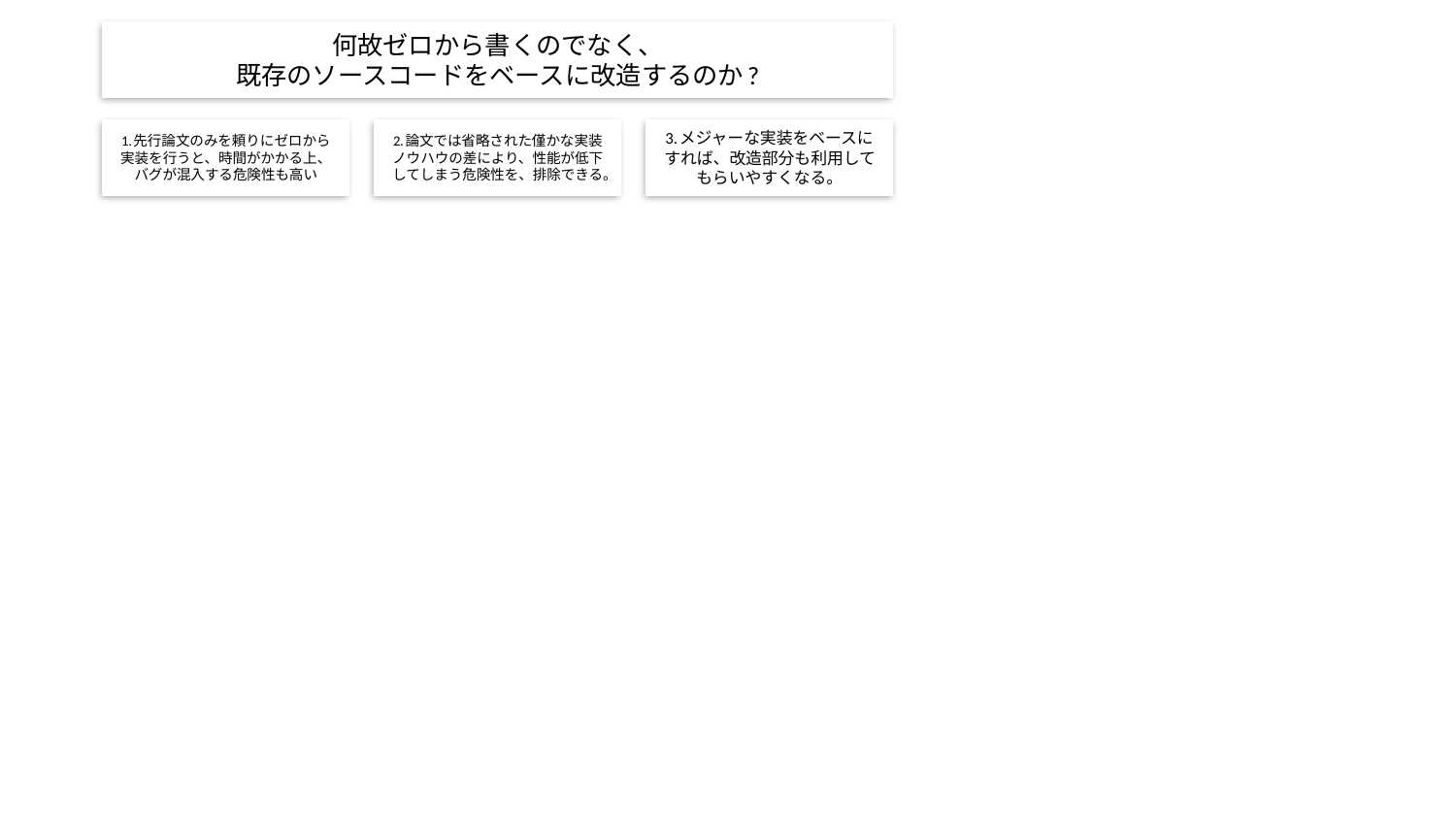

何故ゼロから書くのでなく、
既存のソースコードをベースに改造するのか?
1.先行論文のみを頼りにゼロから実装を行うと、時間がかかる上、バグが混入する危険性も高い
2.論文では省略された僅かな実装ノウハウの差により、性能が低下してしまう危険性を、排除できる。
3.メジャーな実装をベースにすれば、改造部分も利用してもらいやすくなる。
# c4_library_merit